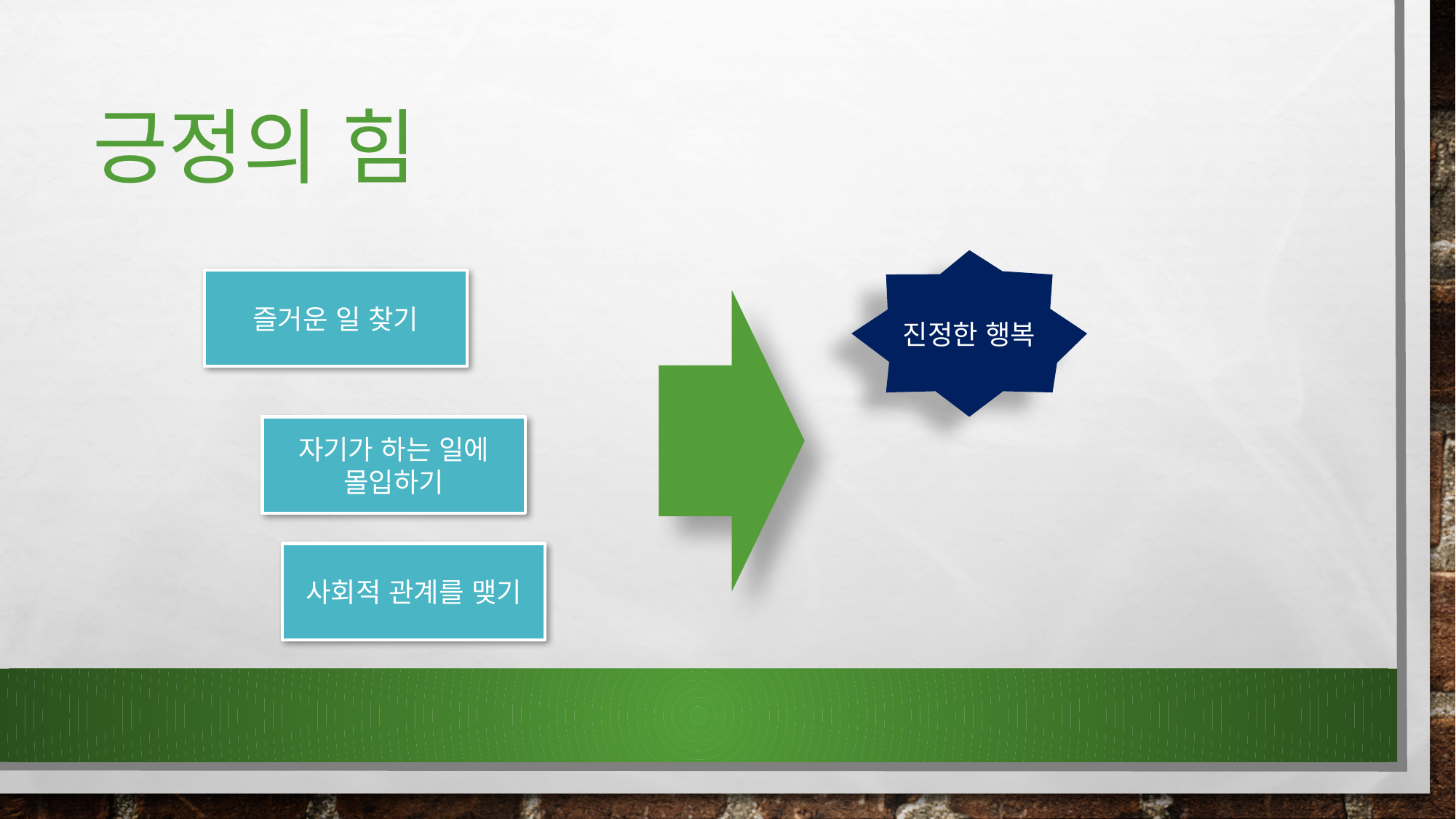

# 긍정의 힘
진정한 행복
즐거운 일 찾기

자기가 하는 일에 몰입하기
사회적 관계를 맺기